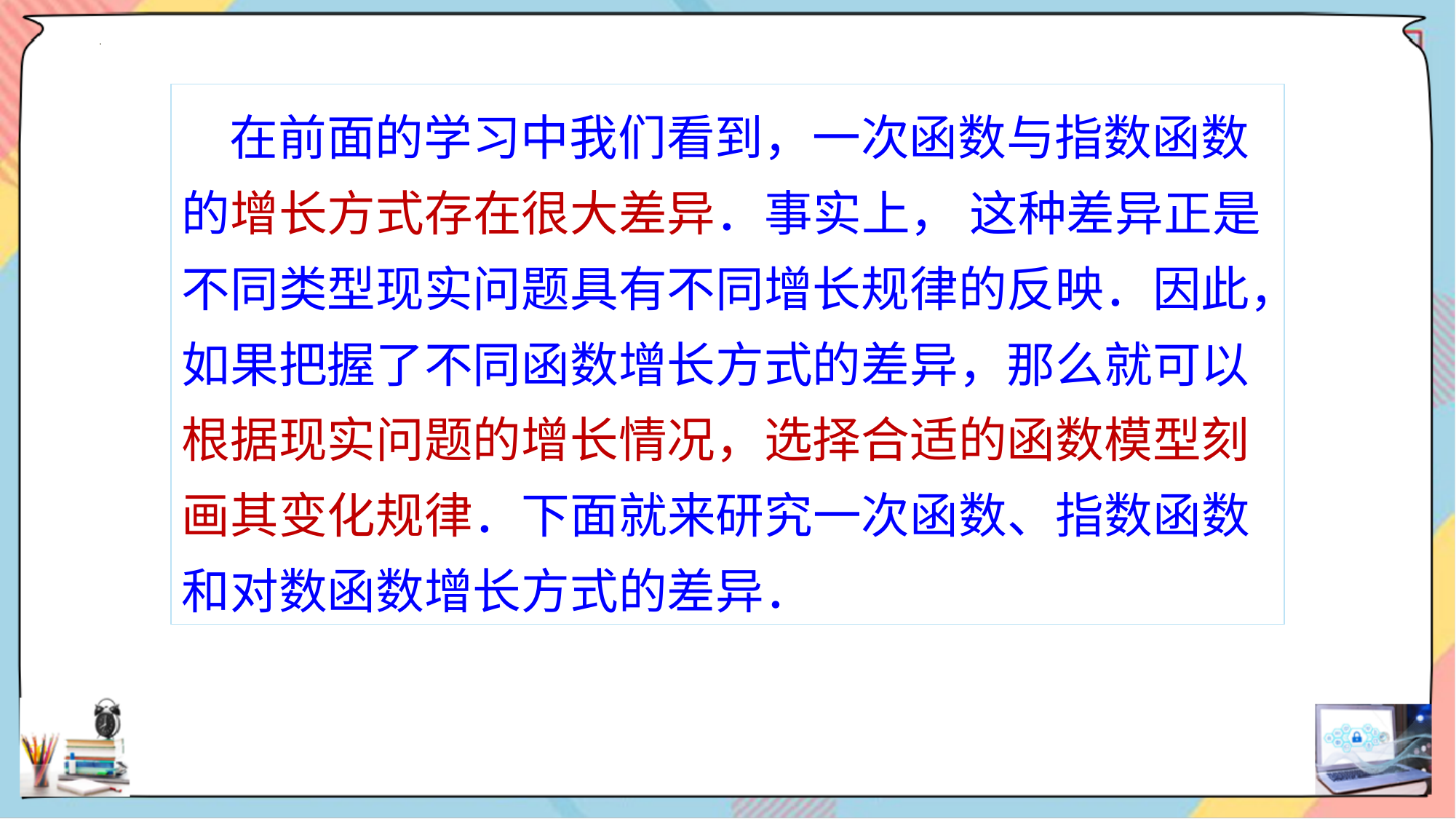

在前面的学习中我们看到，一次函数与指数函数的增长方式存在很大差异．事实上， 这种差异正是不同类型现实问题具有不同增长规律的反映．因此，如果把握了不同函数增长方式的差异，那么就可以根据现实问题的增长情况，选择合适的函数模型刻画其变化规律．下面就来研究一次函数、指数函数和对数函数增长方式的差异．